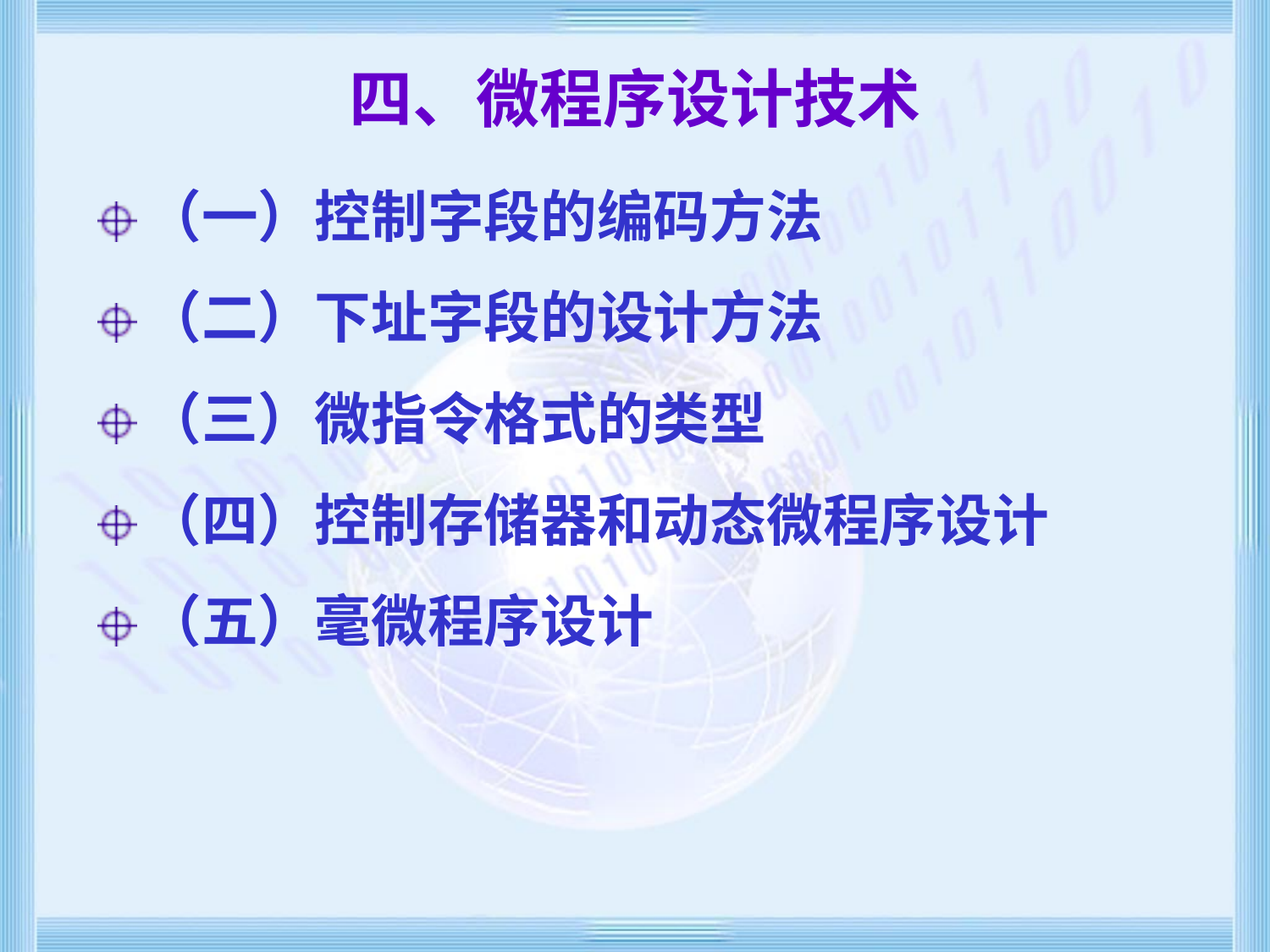

# 四、微程序设计技术
（一）控制字段的编码方法
（二）下址字段的设计方法
（三）微指令格式的类型
（四）控制存储器和动态微程序设计
（五）毫微程序设计

32